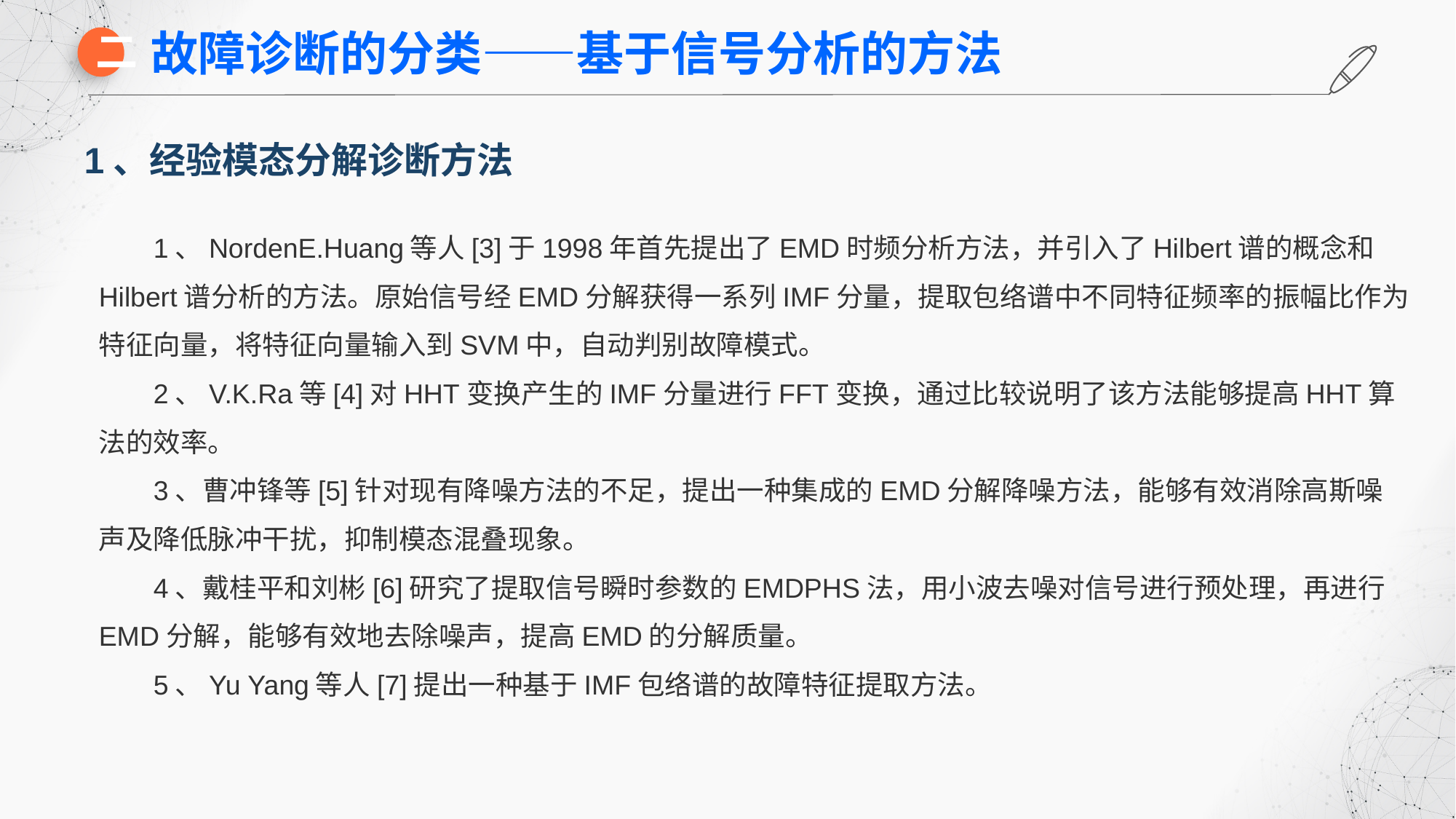

故障诊断的分类——基于信号分析的方法
二

1、经验模态分解诊断方法
1、NordenE.Huang等人[3]于1998年首先提出了EMD时频分析方法，并引入了Hilbert谱的概念和Hilbert谱分析的方法。原始信号经EMD分解获得一系列IMF分量，提取包络谱中不同特征频率的振幅比作为特征向量，将特征向量输入到SVM中，自动判别故障模式。
2、V.K.Ra等[4]对HHT变换产生的IMF分量进行FFT变换，通过比较说明了该方法能够提高HHT算法的效率。
3、曹冲锋等[5]针对现有降噪方法的不足，提出一种集成的EMD分解降噪方法，能够有效消除高斯噪声及降低脉冲干扰，抑制模态混叠现象。
4、戴桂平和刘彬[6]研究了提取信号瞬时参数的EMDPHS法，用小波去噪对信号进行预处理，再进行EMD分解，能够有效地去除噪声，提高EMD的分解质量。
5、Yu Yang等人[7]提出一种基于IMF包络谱的故障特征提取方法。